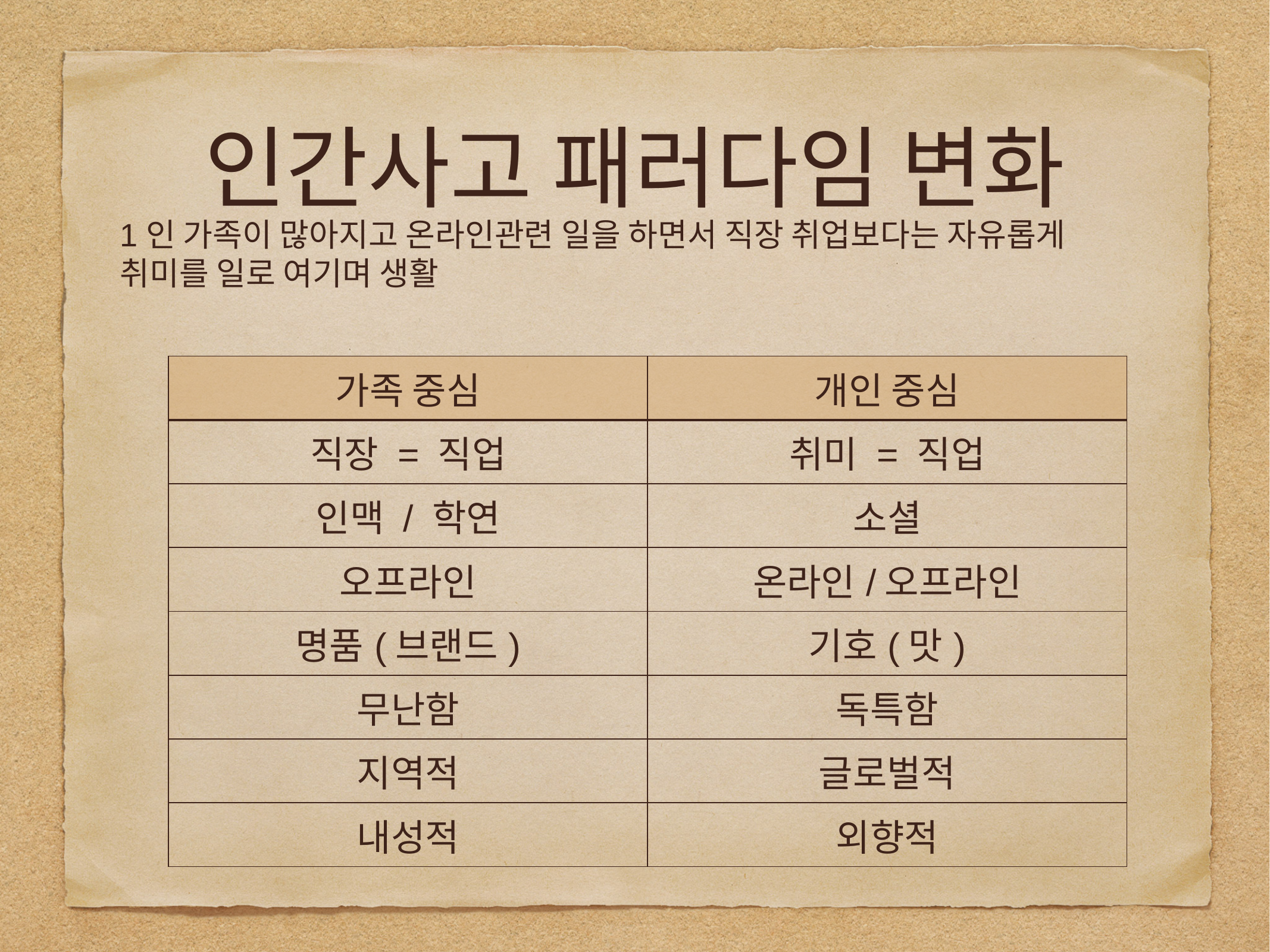

# 인간사고 패러다임 변화
1인 가족이 많아지고 온라인관련 일을 하면서 직장 취업보다는 자유롭게 취미를 일로 여기며 생활
| 가족 중심 | 개인 중심 |
| --- | --- |
| 직장 = 직업 | 취미 = 직업 |
| 인맥 / 학연 | 소셜 |
| 오프라인 | 온라인/오프라인 |
| 명품(브랜드) | 기호(맛) |
| 무난함 | 독특함 |
| 지역적 | 글로벌적 |
| 내성적 | 외향적 |